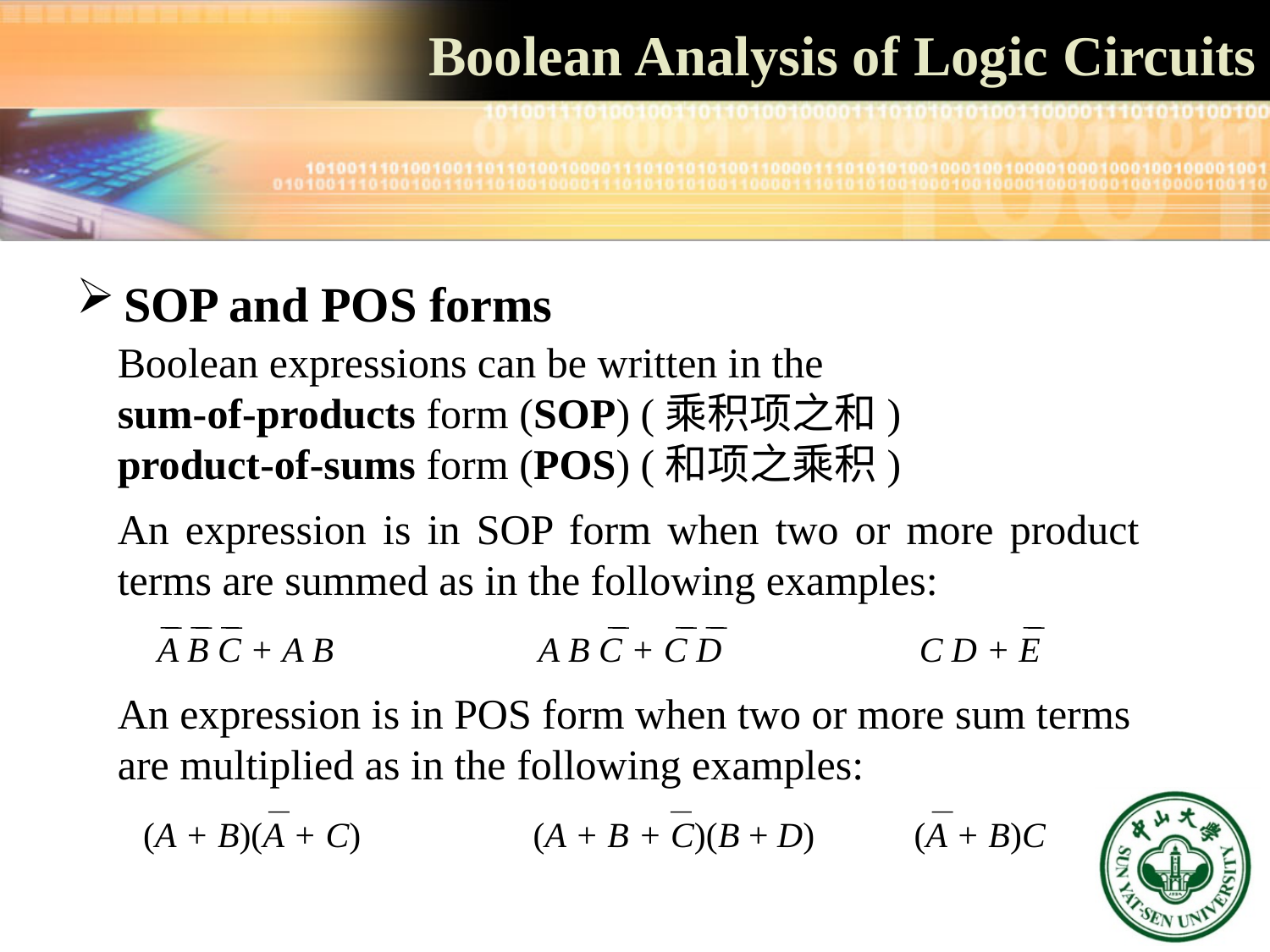

# Boolean Analysis of Logic Circuits
SOP and POS forms
Boolean expressions can be written in the
sum-of-products form (SOP) (乘积项之和)
product-of-sums form (POS) (和项之乘积)
An expression is in SOP form when two or more product terms are summed as in the following examples:
A B C + A B           	A B C + C D		C D + E

An expression is in POS form when two or more sum terms are multiplied as in the following examples:
(A + B)(A + C)          	 (A + B + C)(B + D) 	 (A + B)C